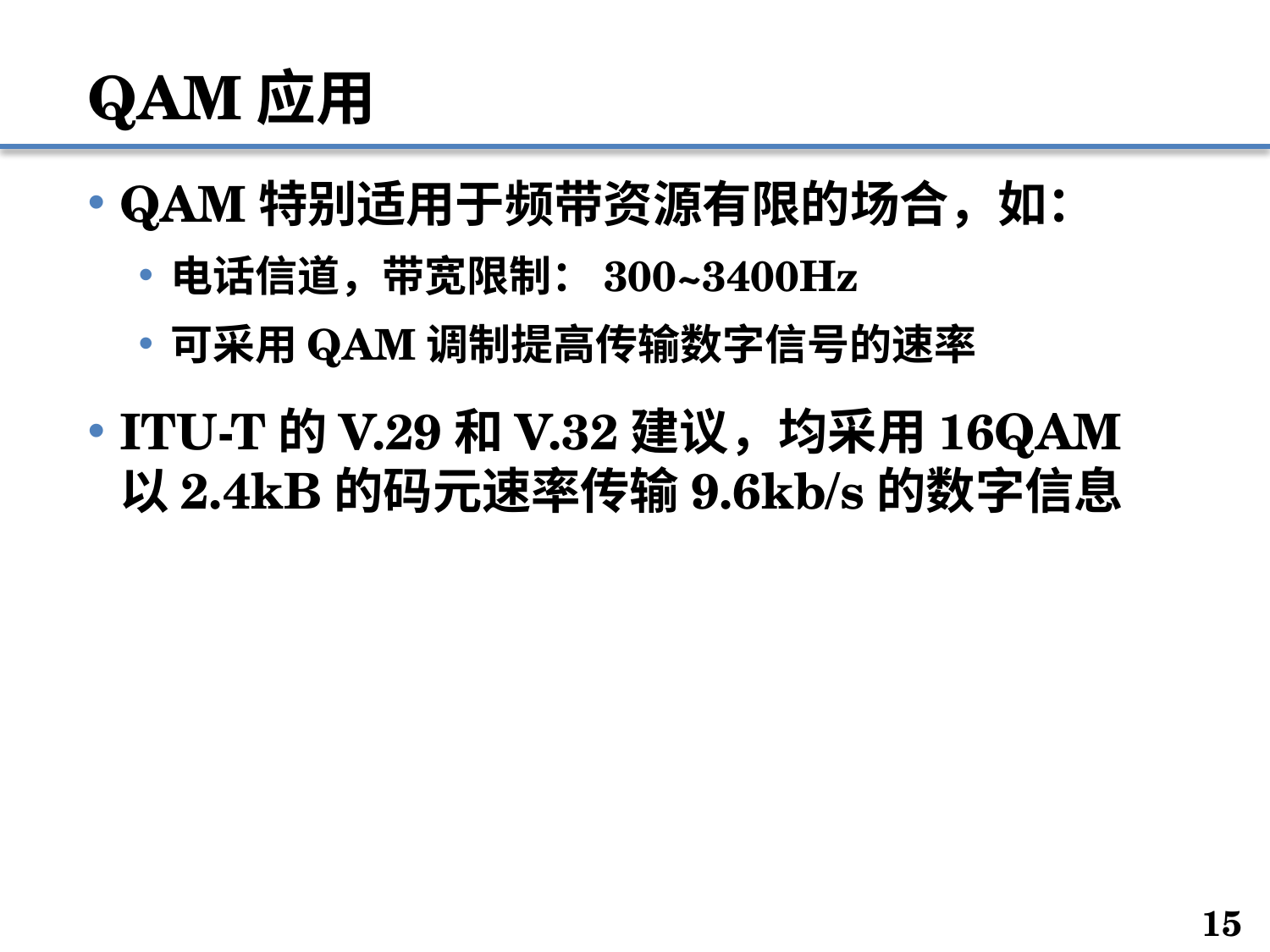

# QAM应用
QAM特别适用于频带资源有限的场合，如：
电话信道，带宽限制：300~3400Hz
可采用QAM调制提高传输数字信号的速率
ITU-T的V.29和V.32建议，均采用16QAM以2.4kB的码元速率传输9.6kb/s的数字信息
15